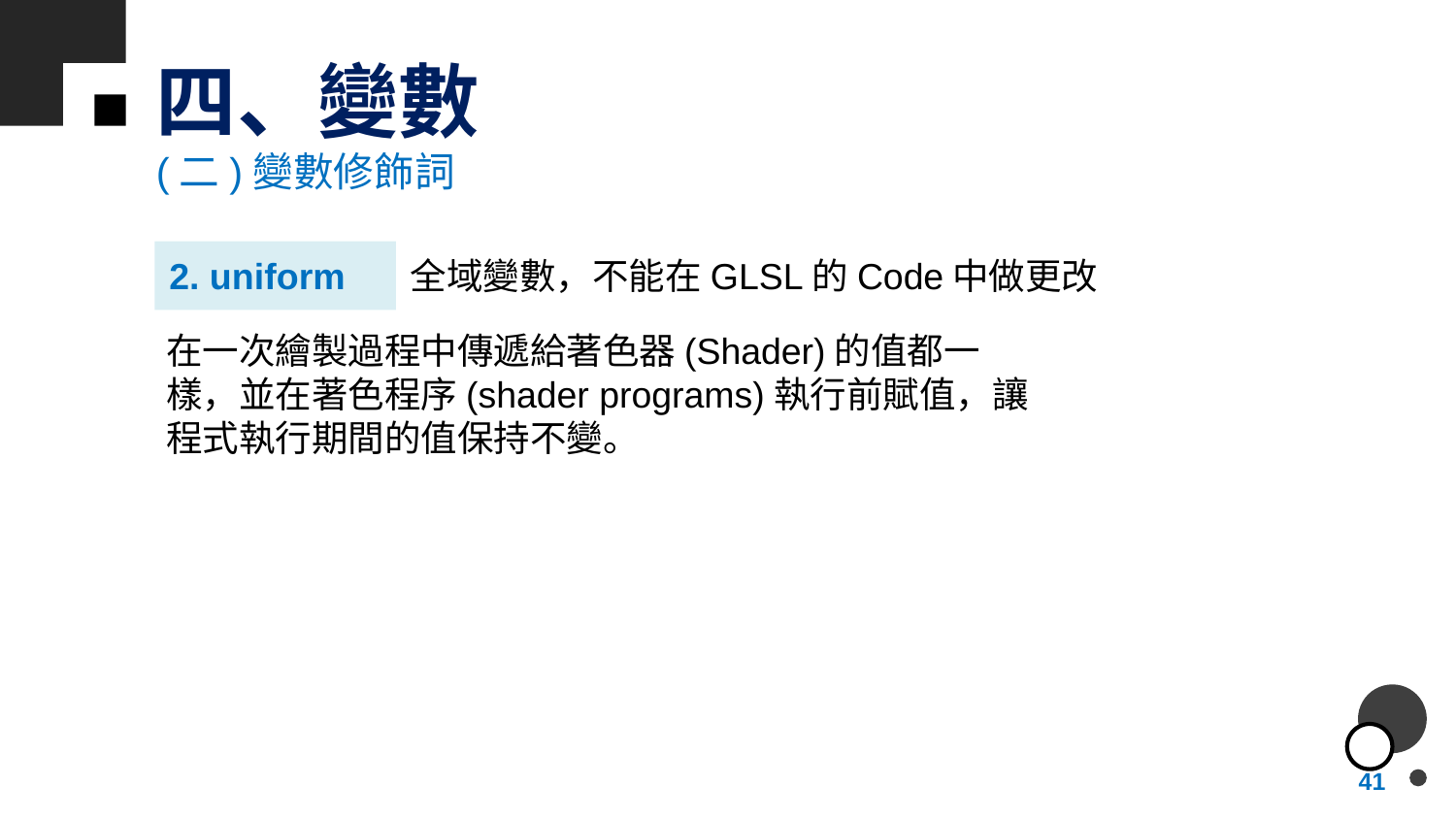

# 四、變數
(二)變數修飾詞
2. uniform
全域變數，不能在GLSL的Code中做更改
在一次繪製過程中傳遞給著色器(Shader)的值都一樣，並在著色程序(shader programs)執行前賦值，讓程式執行期間的值保持不變。

41